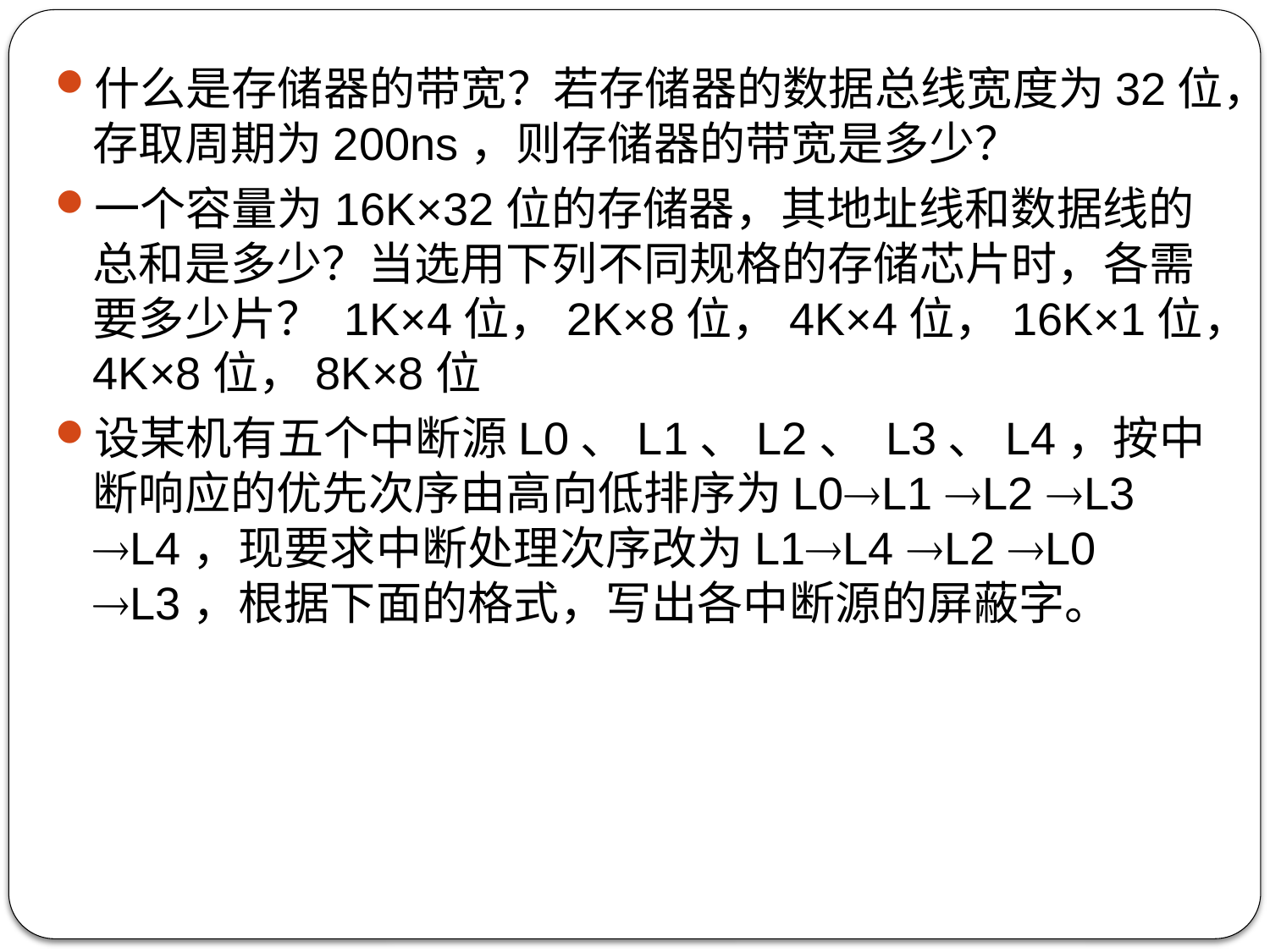

什么是存储器的带宽？若存储器的数据总线宽度为32位，存取周期为200ns，则存储器的带宽是多少？
一个容量为16K×32位的存储器，其地址线和数据线的总和是多少？当选用下列不同规格的存储芯片时，各需要多少片？ 1K×4位，2K×8位，4K×4位，16K×1位，4K×8位，8K×8位
设某机有五个中断源L0、L1、L2、 L3、L4，按中断响应的优先次序由高向低排序为L0→L1 →L2 →L3 →L4，现要求中断处理次序改为L1→L4 →L2 →L0 →L3，根据下面的格式，写出各中断源的屏蔽字。